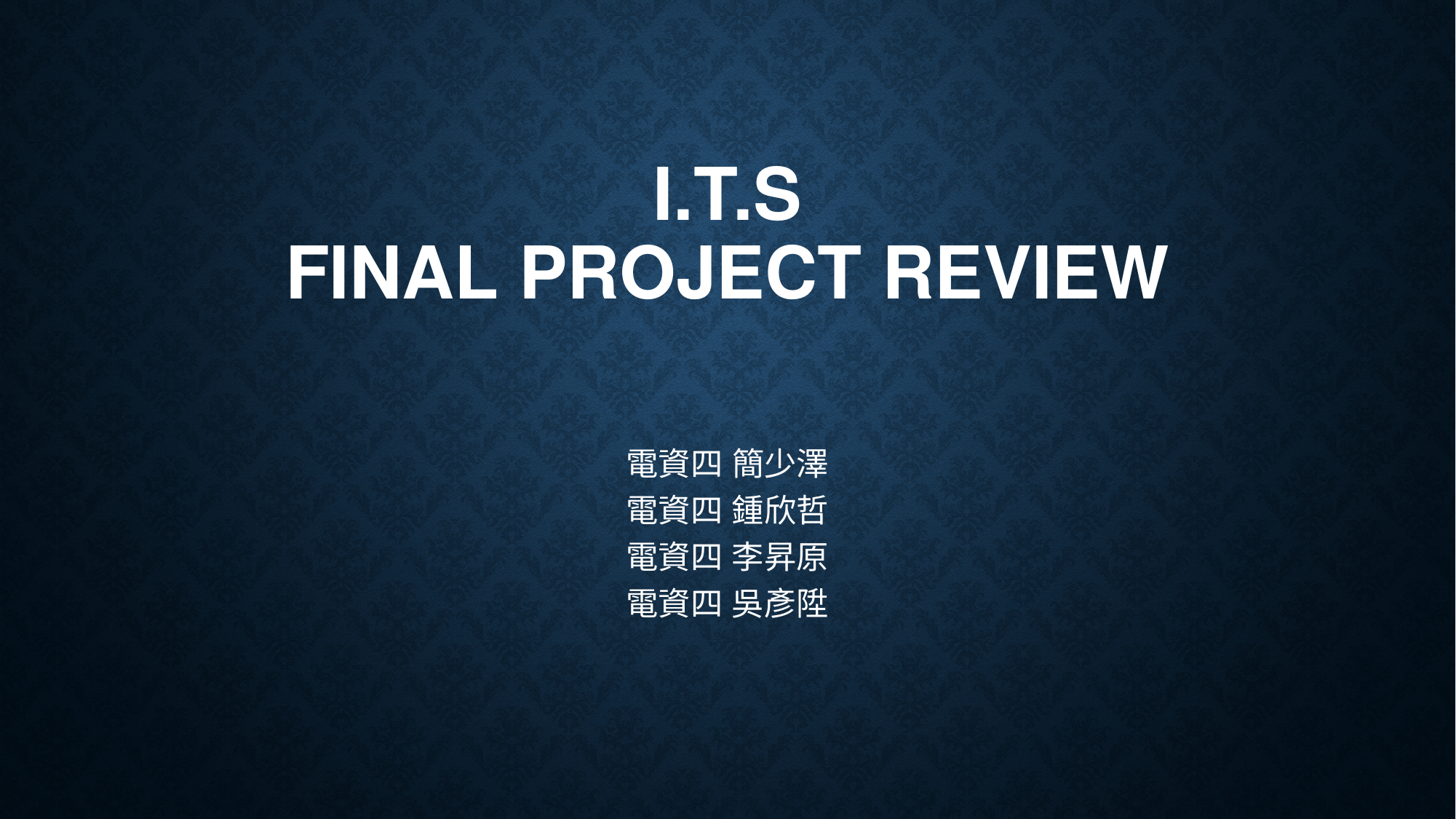

# I.T.S FINAL PROJECT REVIEW
電資四 簡少澤
電資四 鍾欣哲
電資四 李昇原
電資四 吳彥陞